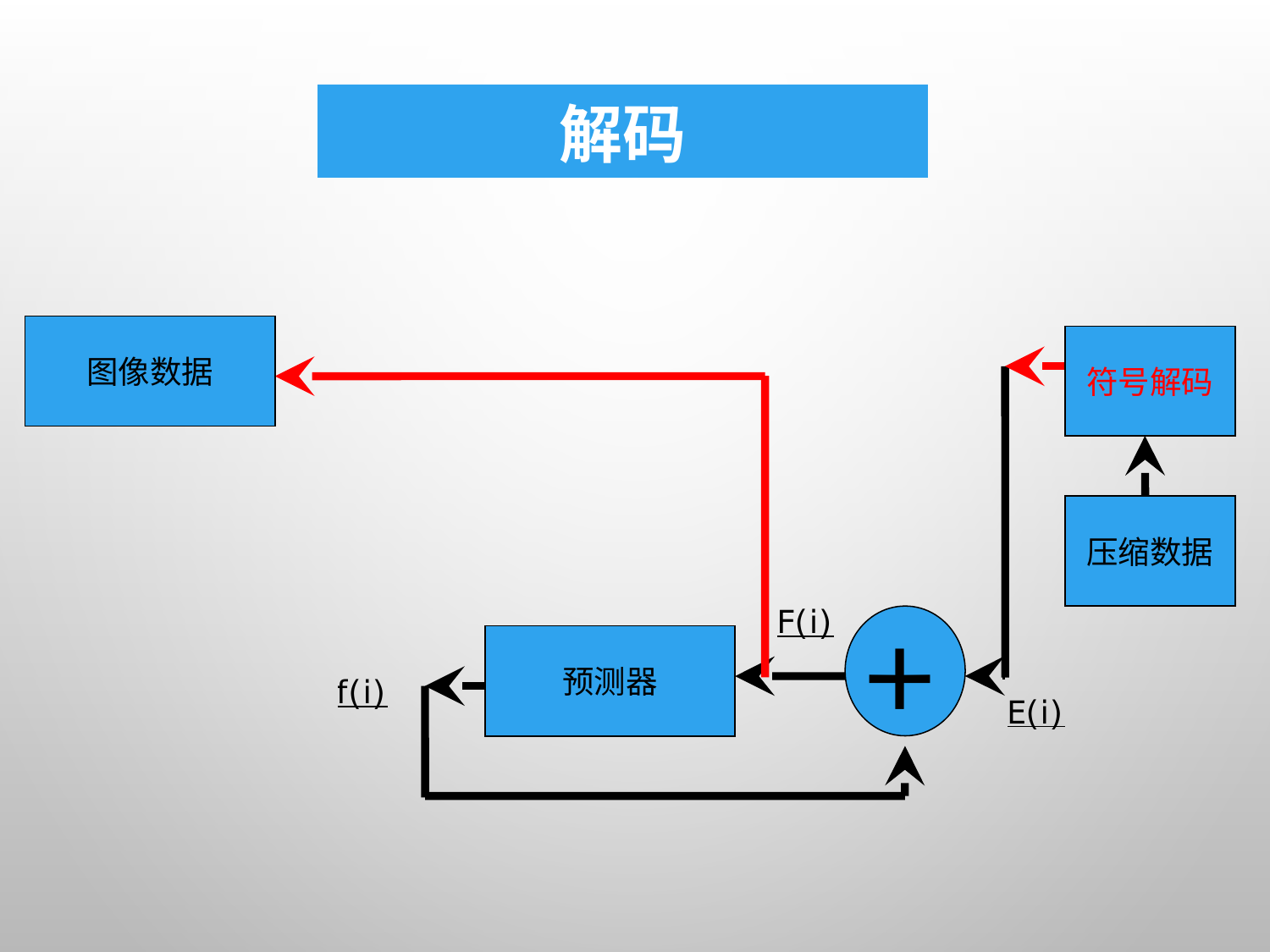

# 解码
图像数据
符号解码

压缩数据
F(i)
+
预测器
f(i)

E(i)